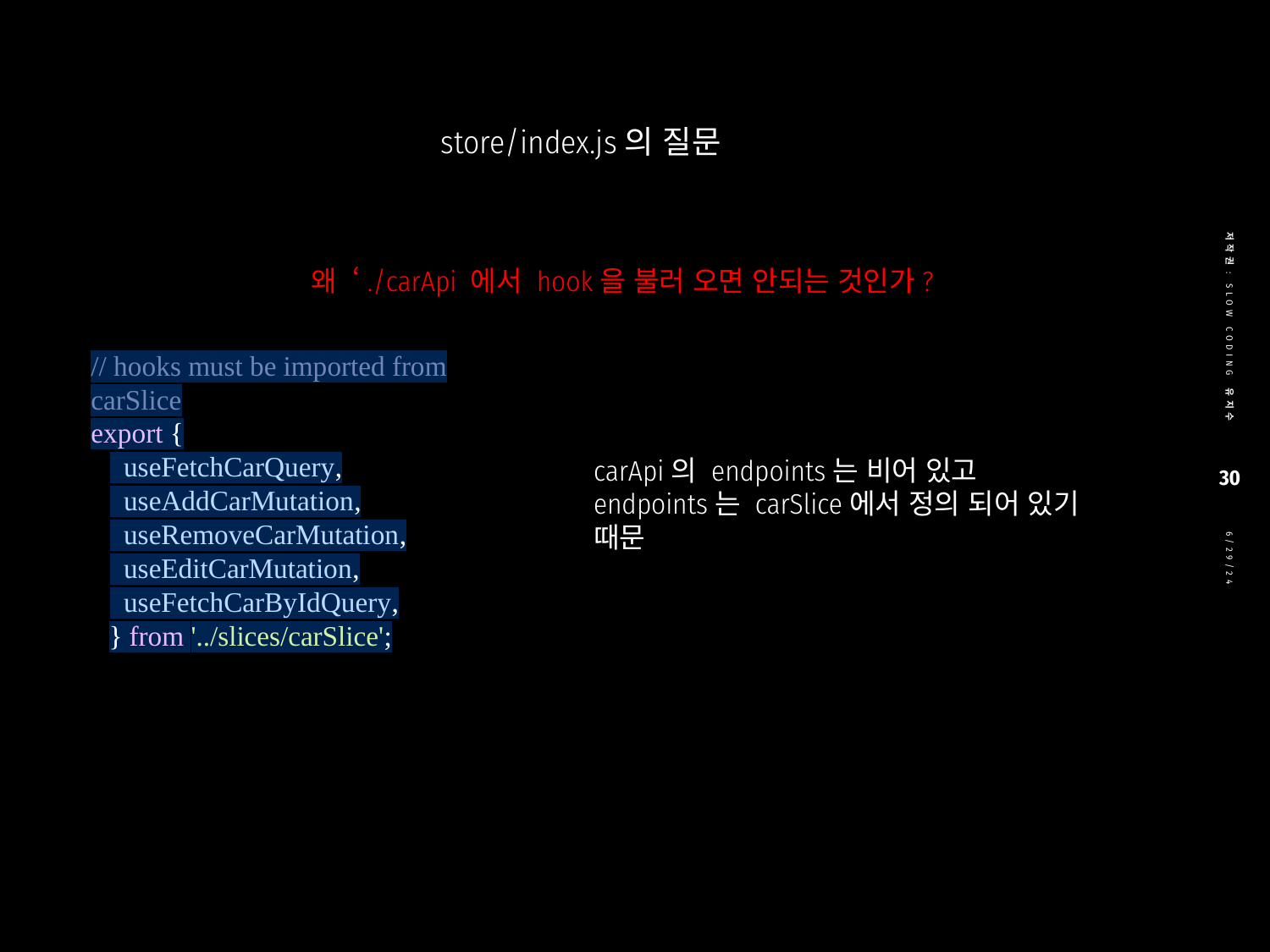

store/index.js의 질문
저작권: Slow Coding 유지수
왜  ‘./carApi 에서 hook을 불러 오면 안되는 것인가?
// hooks must be imported from carSlice
export {
  useFetchCarQuery,
  useAddCarMutation,
  useRemoveCarMutation,
  useEditCarMutation,
  useFetchCarByIdQuery,
} from '../slices/carSlice';
carApi의 endpoints는 비어 있고
endpoints는 carSlice에서 정의 되어 있기 때문

30
6/29/24